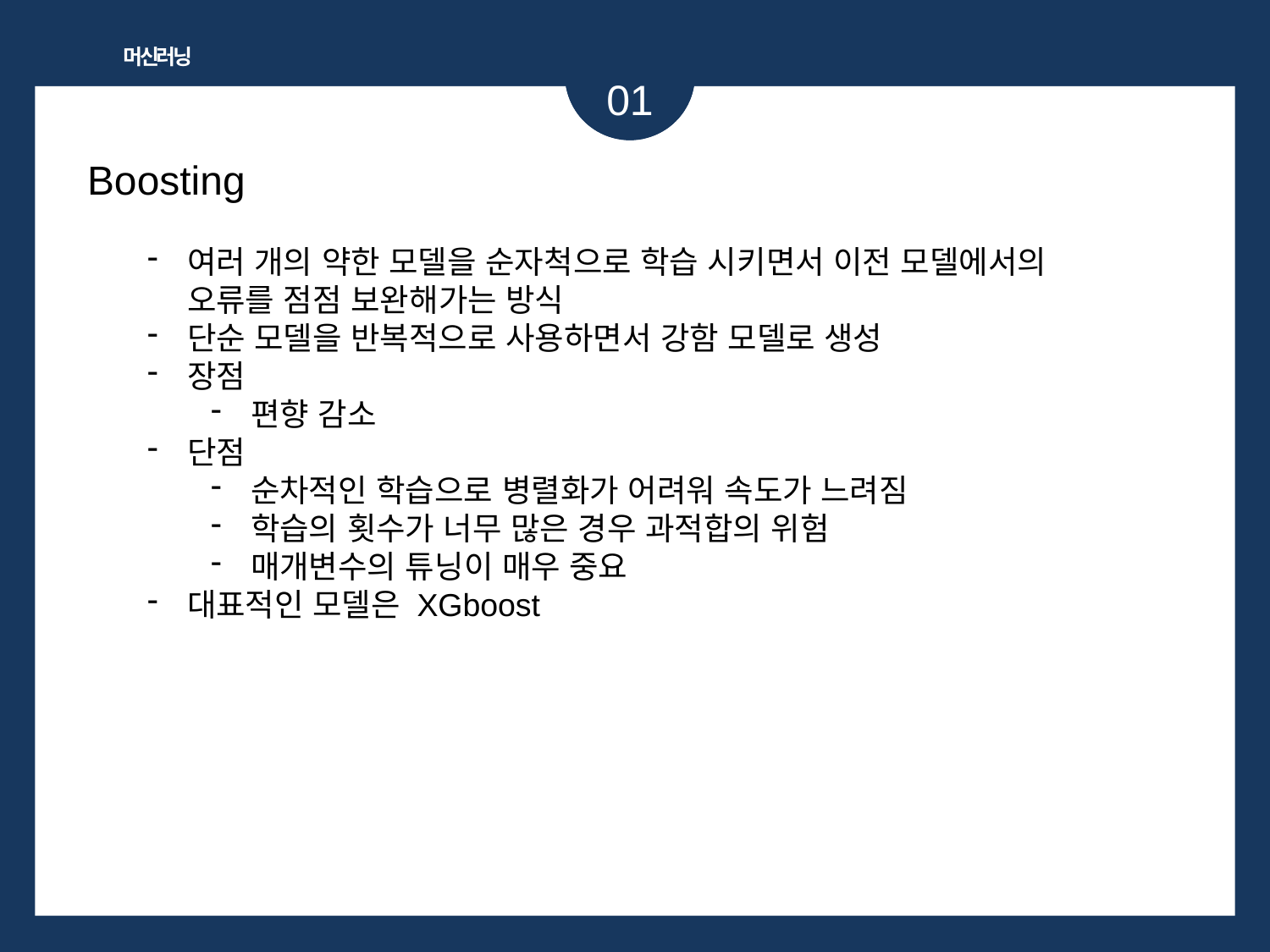

머신러닝
01
Boosting
여러 개의 약한 모델을 순자척으로 학습 시키면서 이전 모델에서의 오류를 점점 보완해가는 방식
단순 모델을 반복적으로 사용하면서 강함 모델로 생성
장점
편향 감소
단점
순차적인 학습으로 병렬화가 어려워 속도가 느려짐
학습의 횟수가 너무 많은 경우 과적합의 위험
매개변수의 튜닝이 매우 중요
대표적인 모델은 XGboost